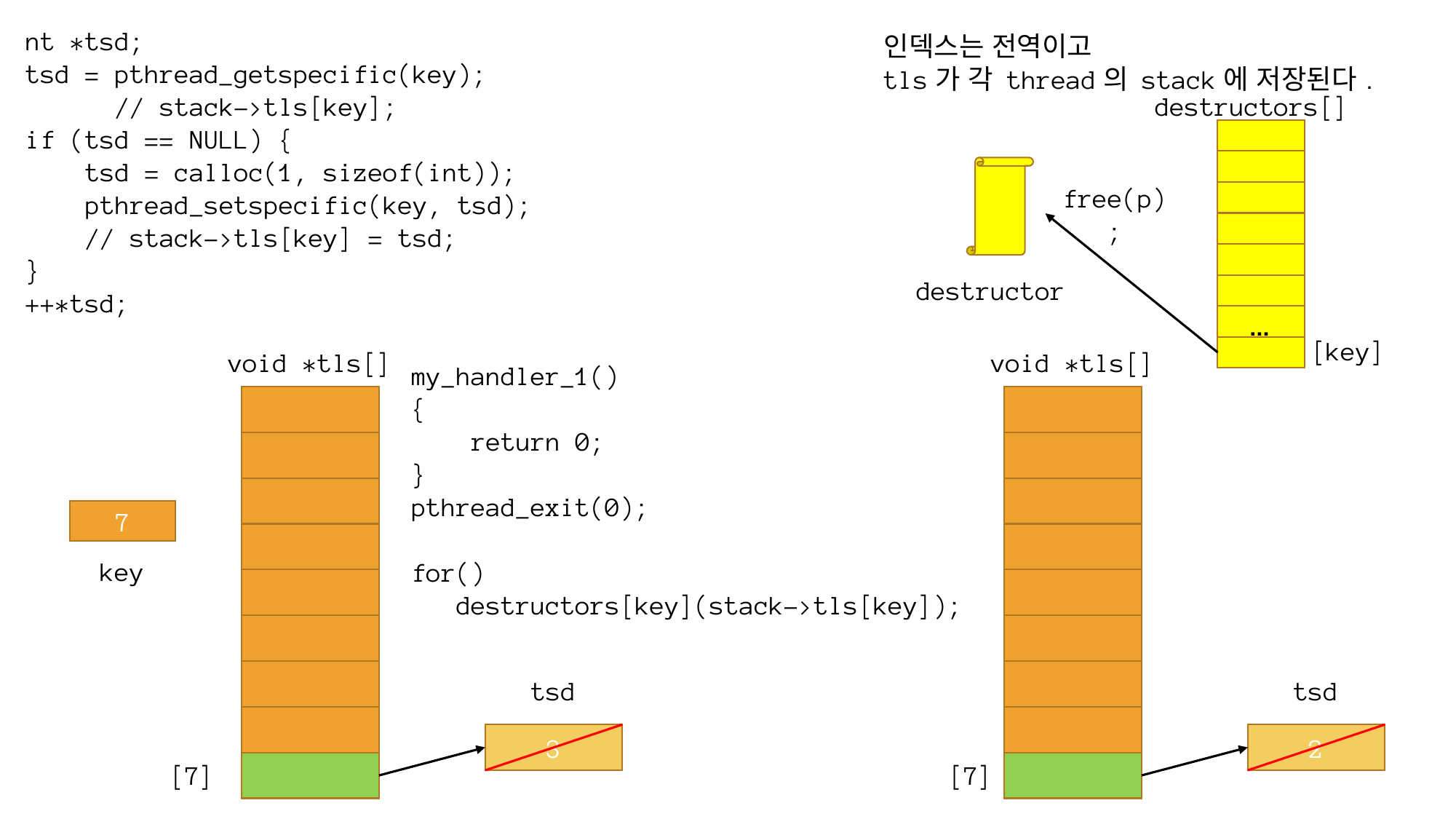

nt *tsd;
tsd = pthread_getspecific(key);
      // stack->tls[key];
if (tsd == NULL) {
    tsd = calloc(1, sizeof(int));
    pthread_setspecific(key, tsd);
    // stack->tls[key] = tsd;
}
++*tsd;
인덱스는 전역이고
tls가 각 thread의 stack에 저장된다.
destructors[]

free(p);
destructor

…
[key]

void *tls[]
void *tls[]
my_handler_1()
{
    return 0;
}
pthread_exit(0);

for()
   destructors[key](stack->tls[key]);

7
key

tsd
tsd

3
2
[7]

[7]